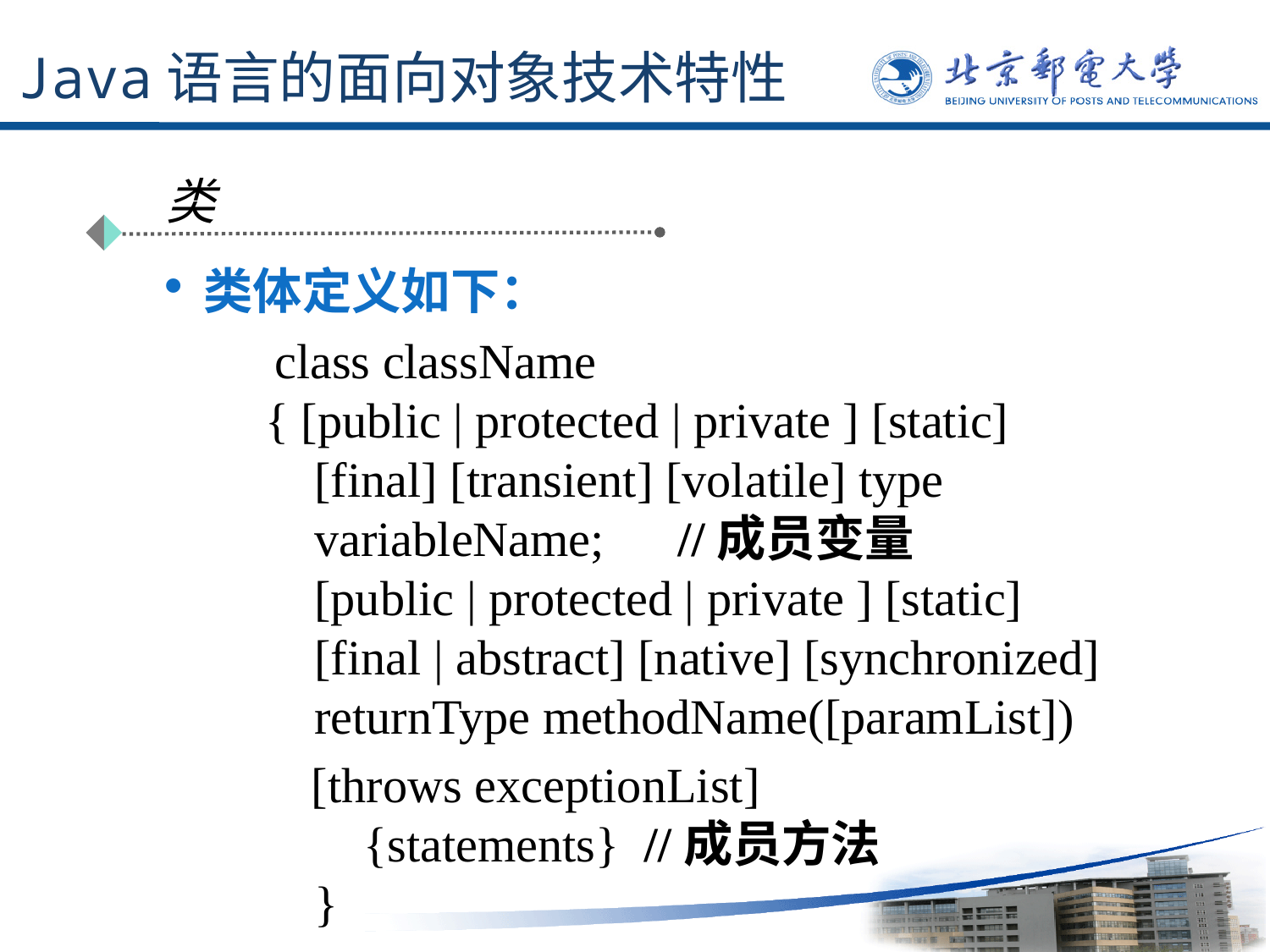

# Java语言的面向对象技术特性

类

类体定义如下：
　　class className
　{ [public | protected | private ] [static]
　　[final] [transient] [volatile] type
　　variableName;　//成员变量
　　[public | protected | private ] [static]
　　[final | abstract] [native] [synchronized]
　　returnType methodName([paramList])
            [throws exceptionList]
　　　{statements}  //成员方法
　　}